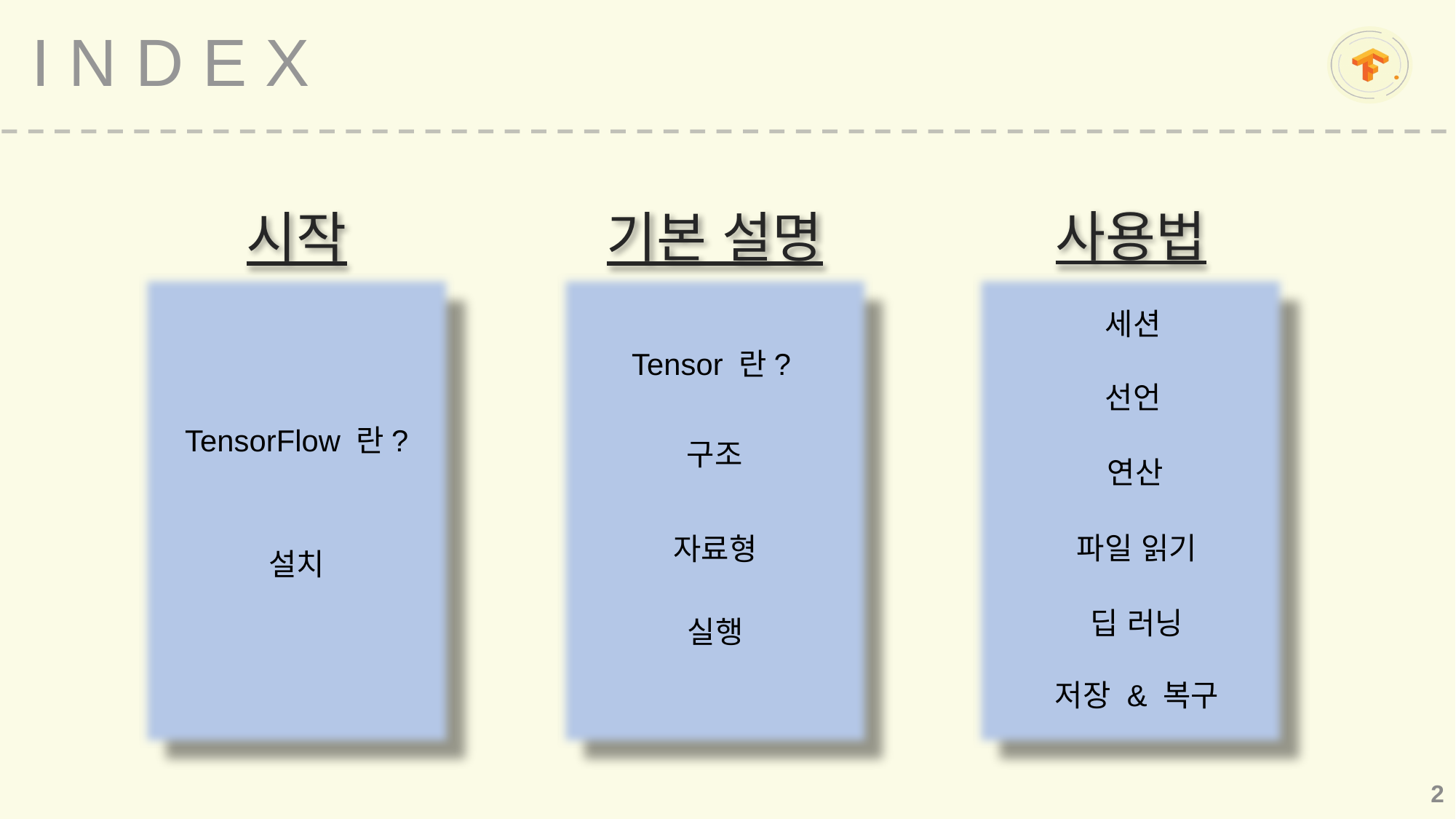

# I N D E X
사용법
시작
기본 설명

세션
Tensor 란?
선언
TensorFlow 란?
구조
연산
파일 읽기
자료형
설치
딥 러닝
실행
저장 & 복구
2